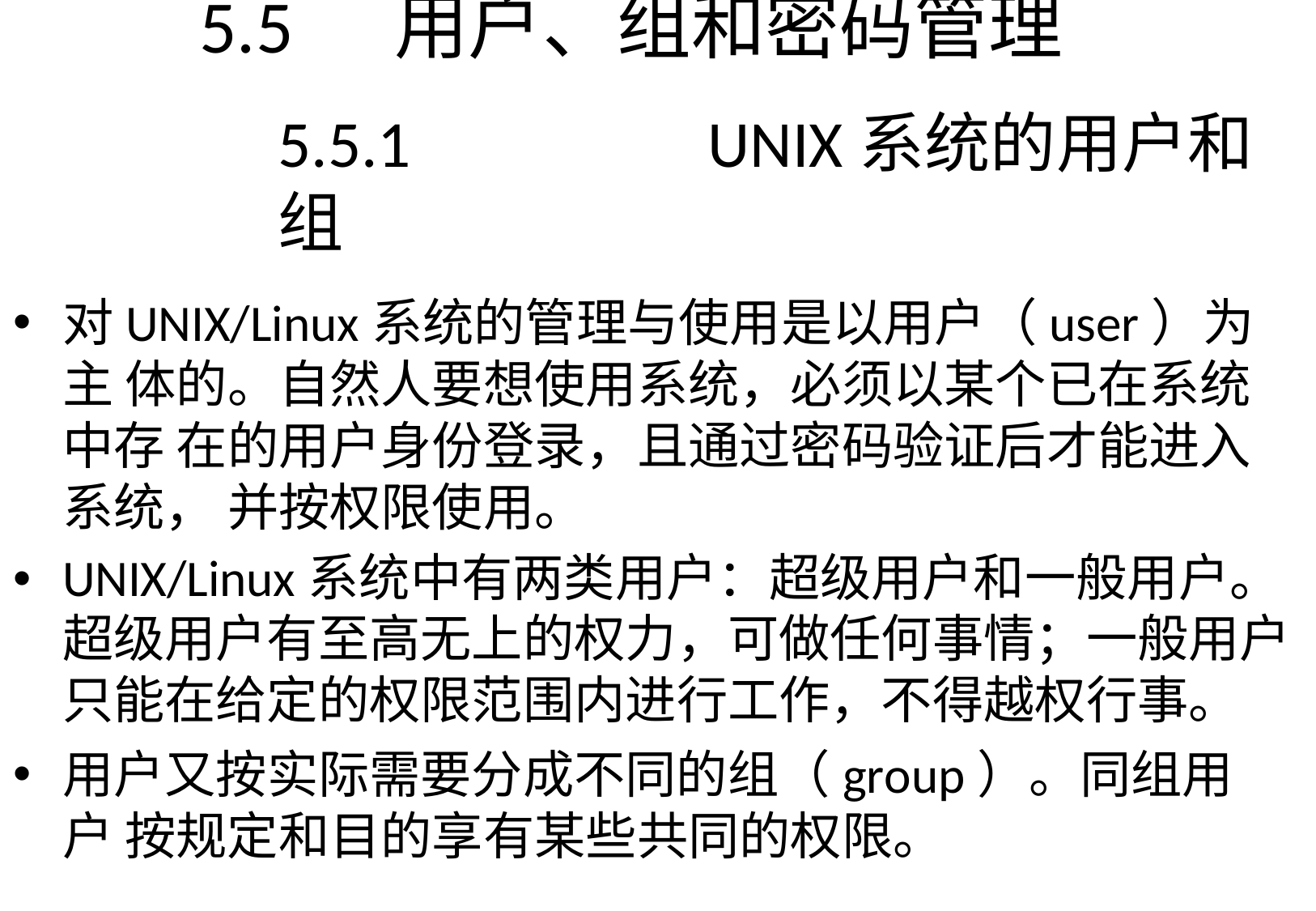

# 5.5	用户、组和密码管理
5.5.1	UNIX系统的用户和组
对UNIX/Linux系统的管理与使用是以用户（user）为主 体的。自然人要想使用系统，必须以某个已在系统中存 在的用户身份登录，且通过密码验证后才能进入系统， 并按权限使用。
UNIX/Linux系统中有两类用户：超级用户和一般用户。 超级用户有至高无上的权力，可做任何事情；一般用户 只能在给定的权限范围内进行工作，不得越权行事。
用户又按实际需要分成不同的组（group）。同组用户 按规定和目的享有某些共同的权限。